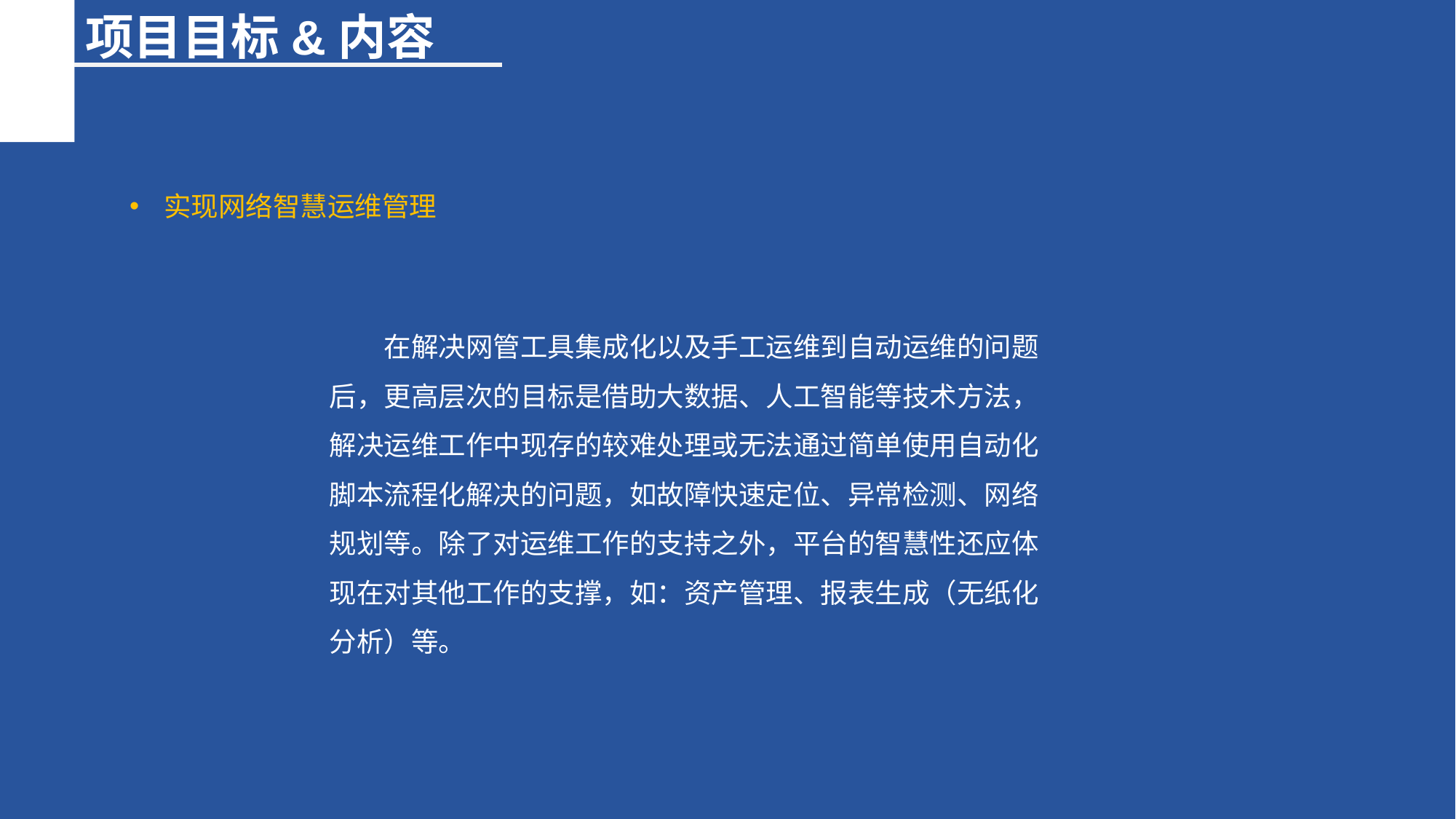

项目目标&内容
实现网络智慧运维管理
在解决网管工具集成化以及手工运维到自动运维的问题后，更高层次的目标是借助大数据、人工智能等技术方法，解决运维工作中现存的较难处理或无法通过简单使用自动化脚本流程化解决的问题，如故障快速定位、异常检测、网络规划等。除了对运维工作的支持之外，平台的智慧性还应体现在对其他工作的支撑，如：资产管理、报表生成（无纸化分析）等。